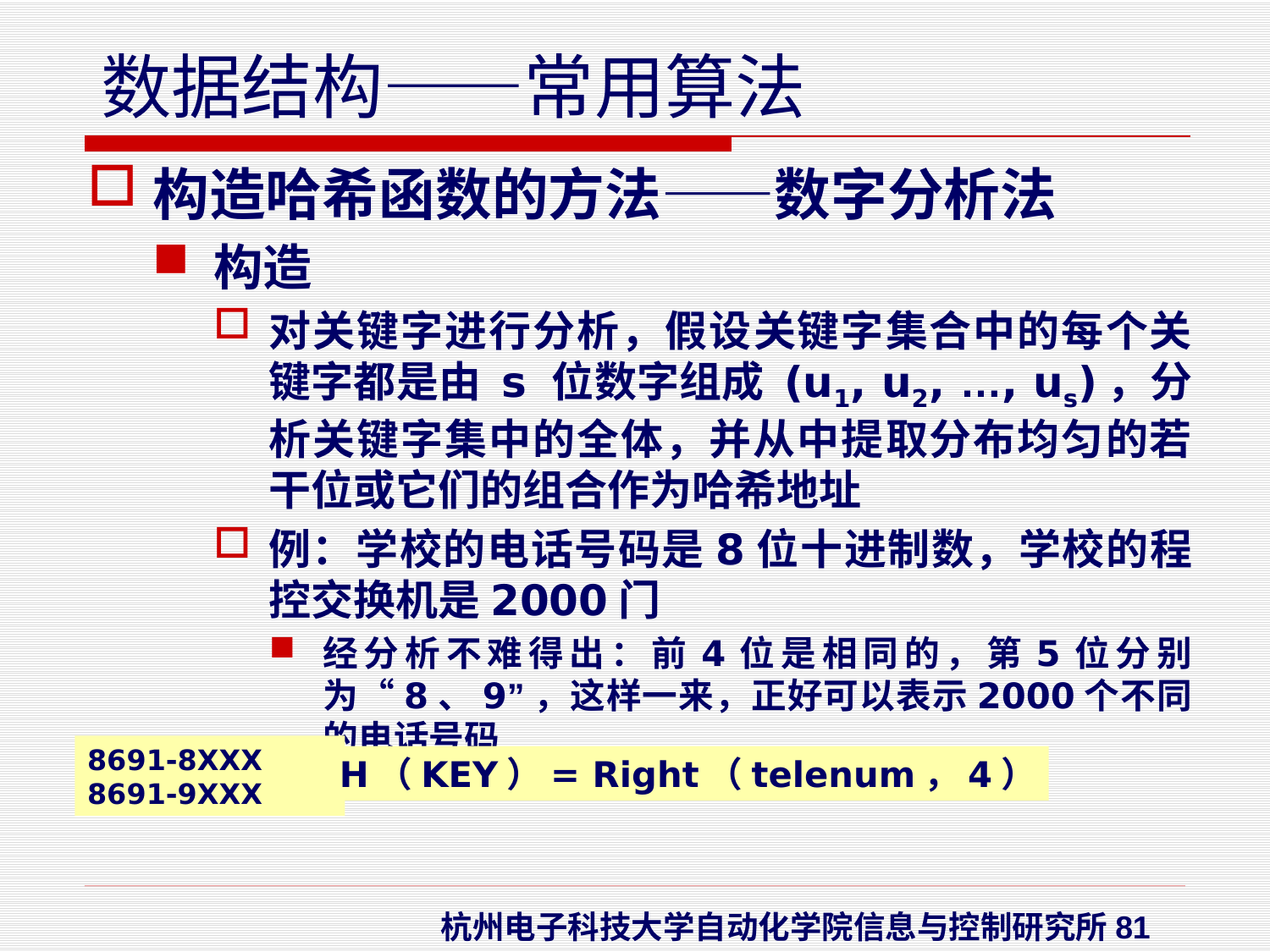

构造哈希函数的方法——数字分析法
构造
对关键字进行分析，假设关键字集合中的每个关键字都是由 s 位数字组成 (u1, u2, …, us)，分析关键字集中的全体，并从中提取分布均匀的若干位或它们的组合作为哈希地址
例：学校的电话号码是8位十进制数，学校的程控交换机是2000门
经分析不难得出：前4位是相同的，第5位分别为“8、9”，这样一来，正好可以表示2000个不同的电话号码

8691-8XXX
8691-9XXX
H（KEY）= Right（telenum，4）